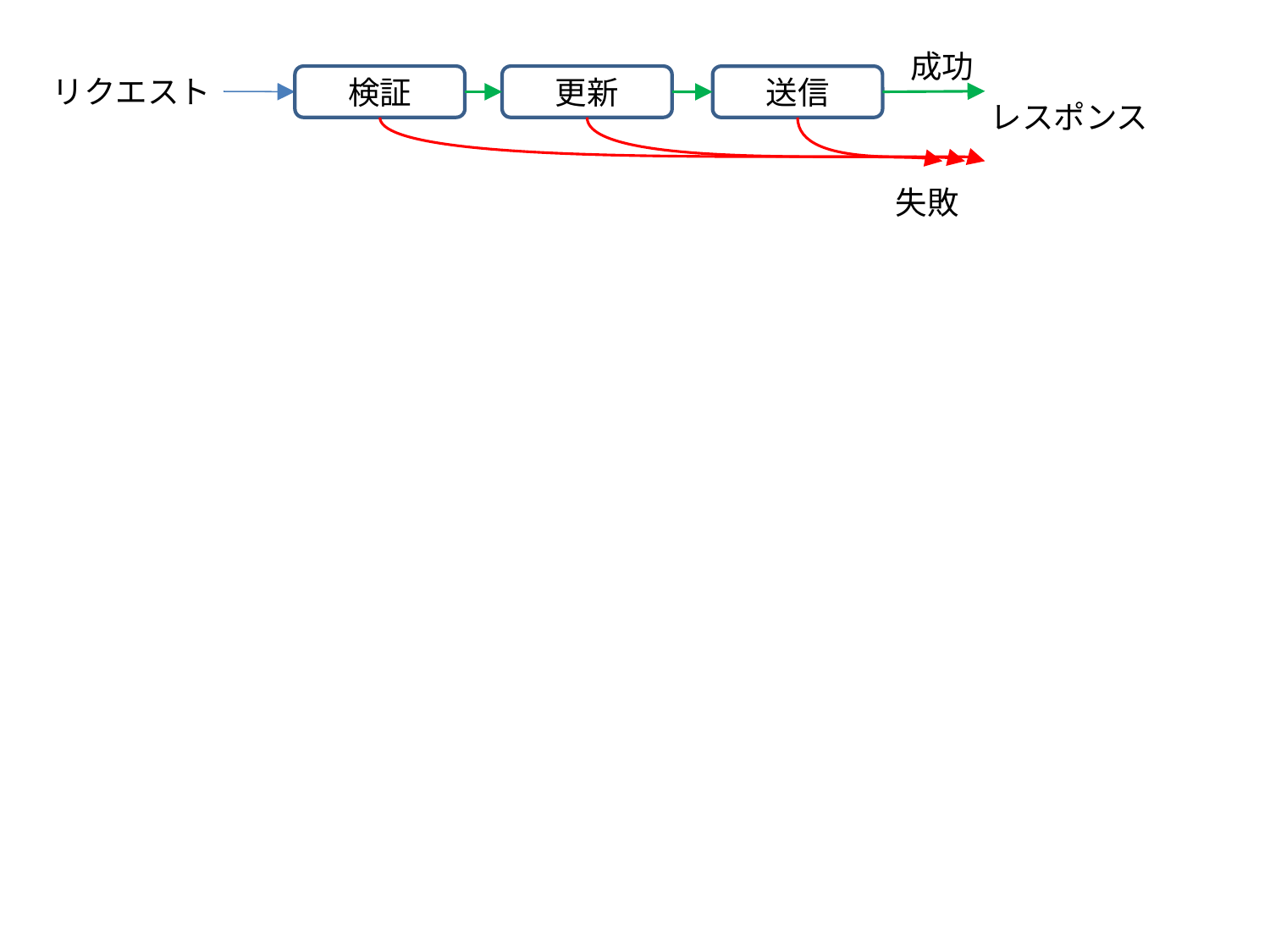

成功
リクエスト
検証
更新
送信
レスポンス
失敗